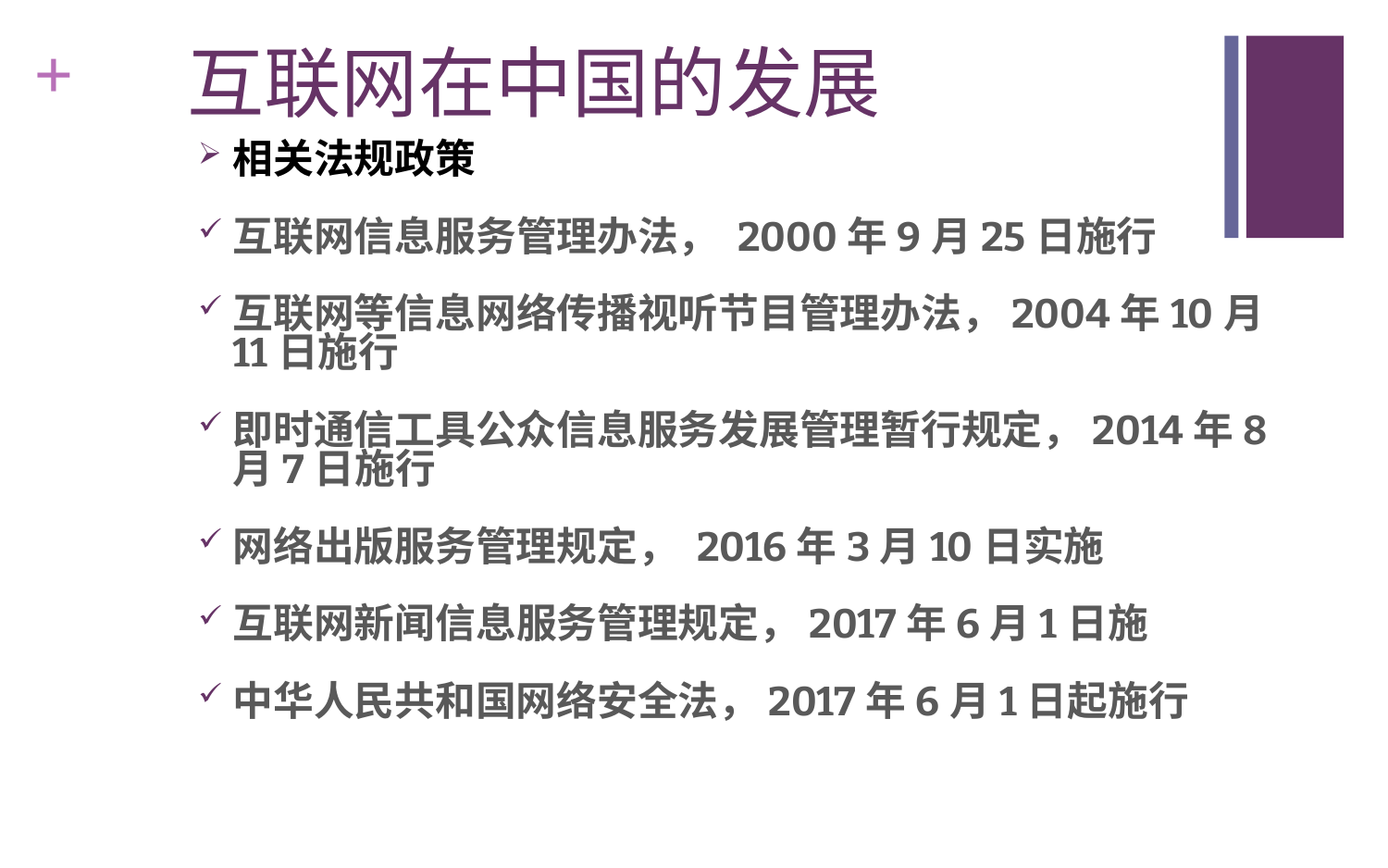

# 互联网在中国的发展
相关法规政策
互联网信息服务管理办法， 2000年9月25日施行
互联网等信息网络传播视听节目管理办法，2004年10月11日施行
即时通信工具公众信息服务发展管理暂行规定，2014年8月7日施行
网络出版服务管理规定， 2016年3月10日实施
互联网新闻信息服务管理规定，2017年6月1日施
中华人民共和国网络安全法，2017年6月1日起施行